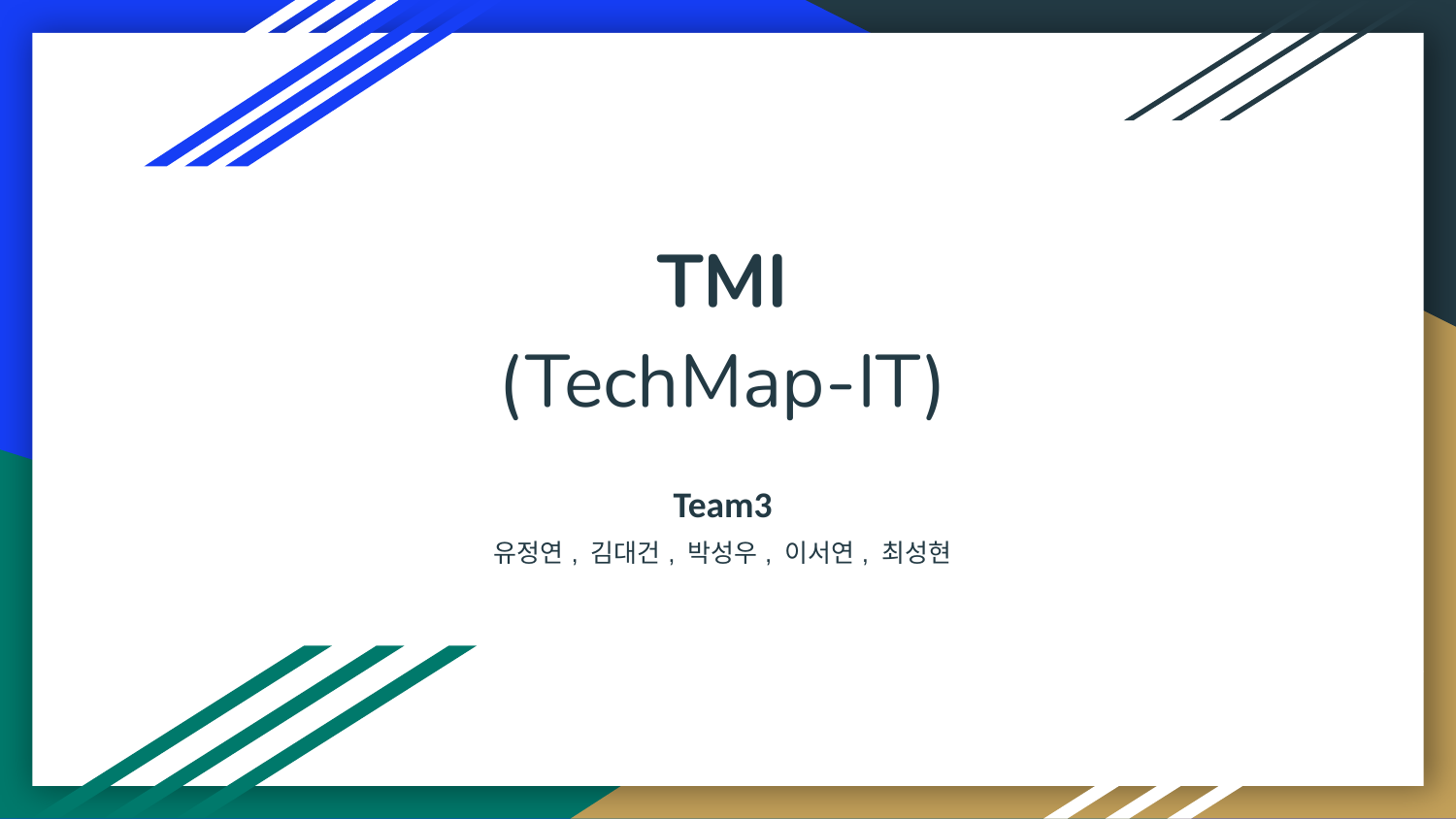

# TMI (TechMap-IT)
Team3
유정연, 김대건, 박성우, 이서연, 최성현